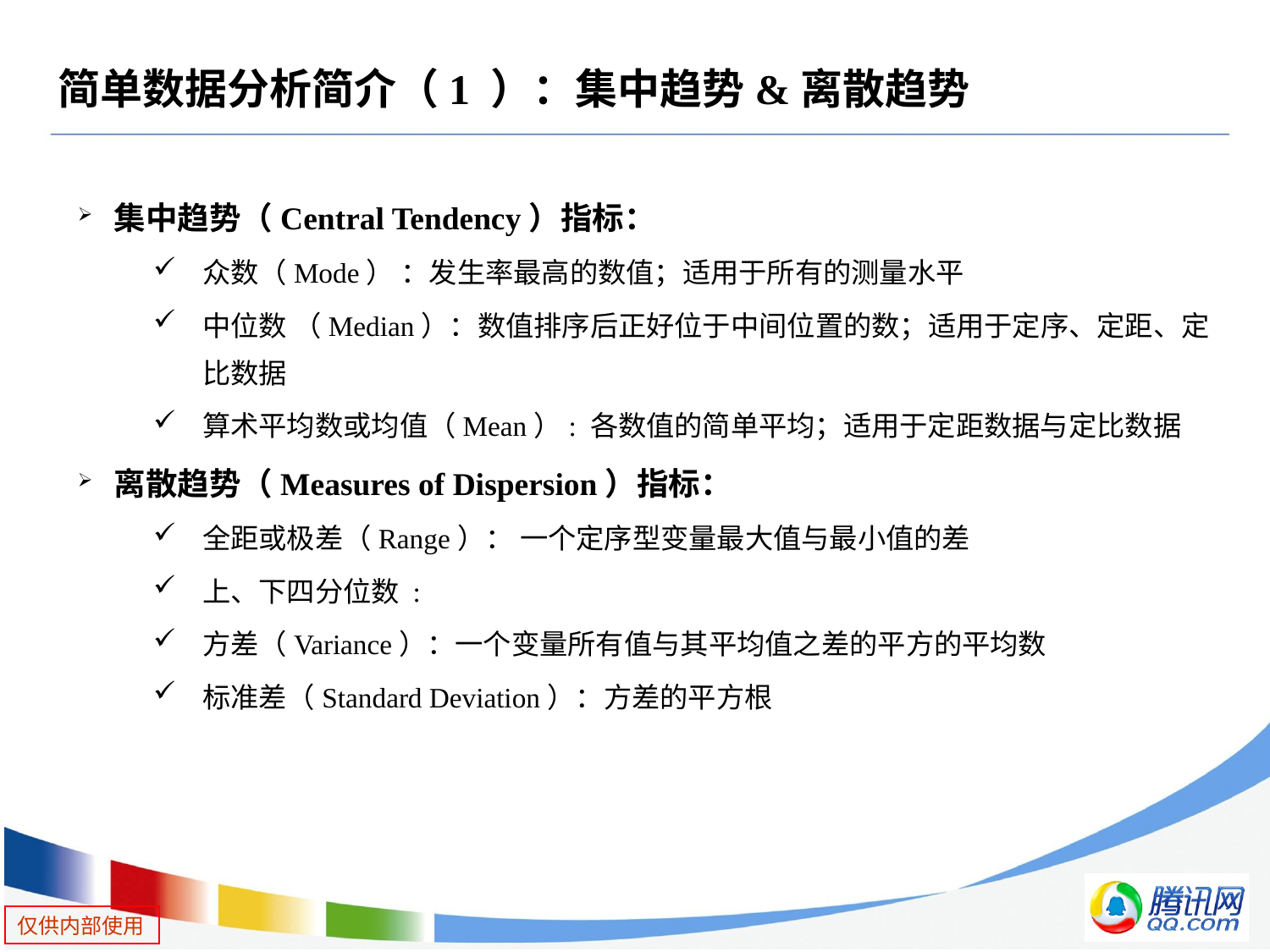

# 简单数据分析简介（1 ）：集中趋势&离散趋势
集中趋势（Central Tendency）指标：
众数（Mode） ：发生率最高的数值；适用于所有的测量水平
中位数 （Median）：数值排序后正好位于中间位置的数；适用于定序、定距、定比数据
算术平均数或均值（Mean）: 各数值的简单平均；适用于定距数据与定比数据
离散趋势（Measures of Dispersion）指标：
全距或极差（Range）： 一个定序型变量最大值与最小值的差
上、下四分位数 :
方差（Variance）：一个变量所有值与其平均值之差的平方的平均数
标准差（Standard Deviation）：方差的平方根